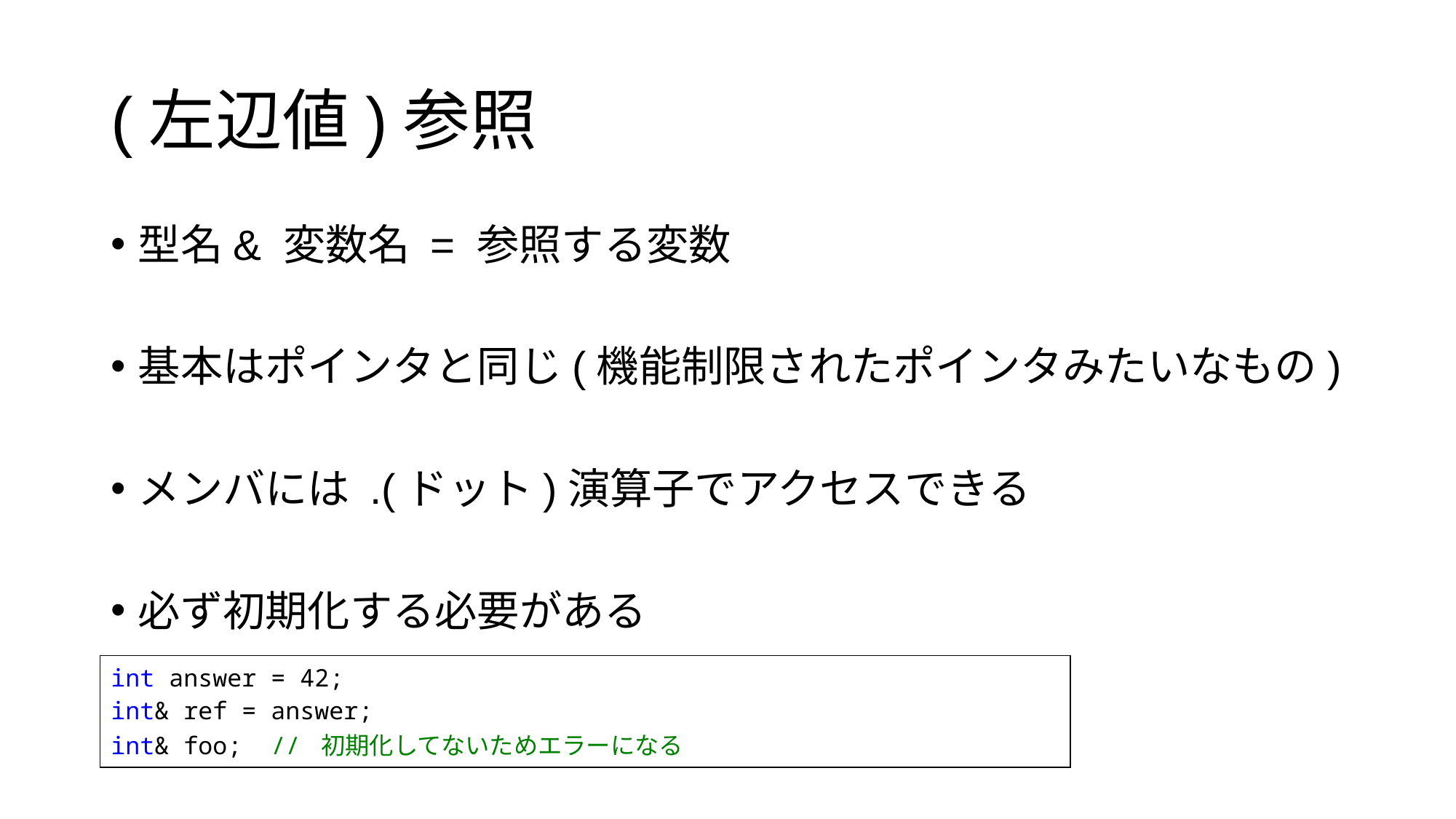

# (左辺値)参照
型名& 変数名 = 参照する変数

基本はポインタと同じ(機能制限されたポインタみたいなもの)

メンバには .(ドット)演算子でアクセスできる

必ず初期化する必要がある
| int answer = 42; int& ref = answer; int& foo; // 初期化してないためエラーになる |
| --- |